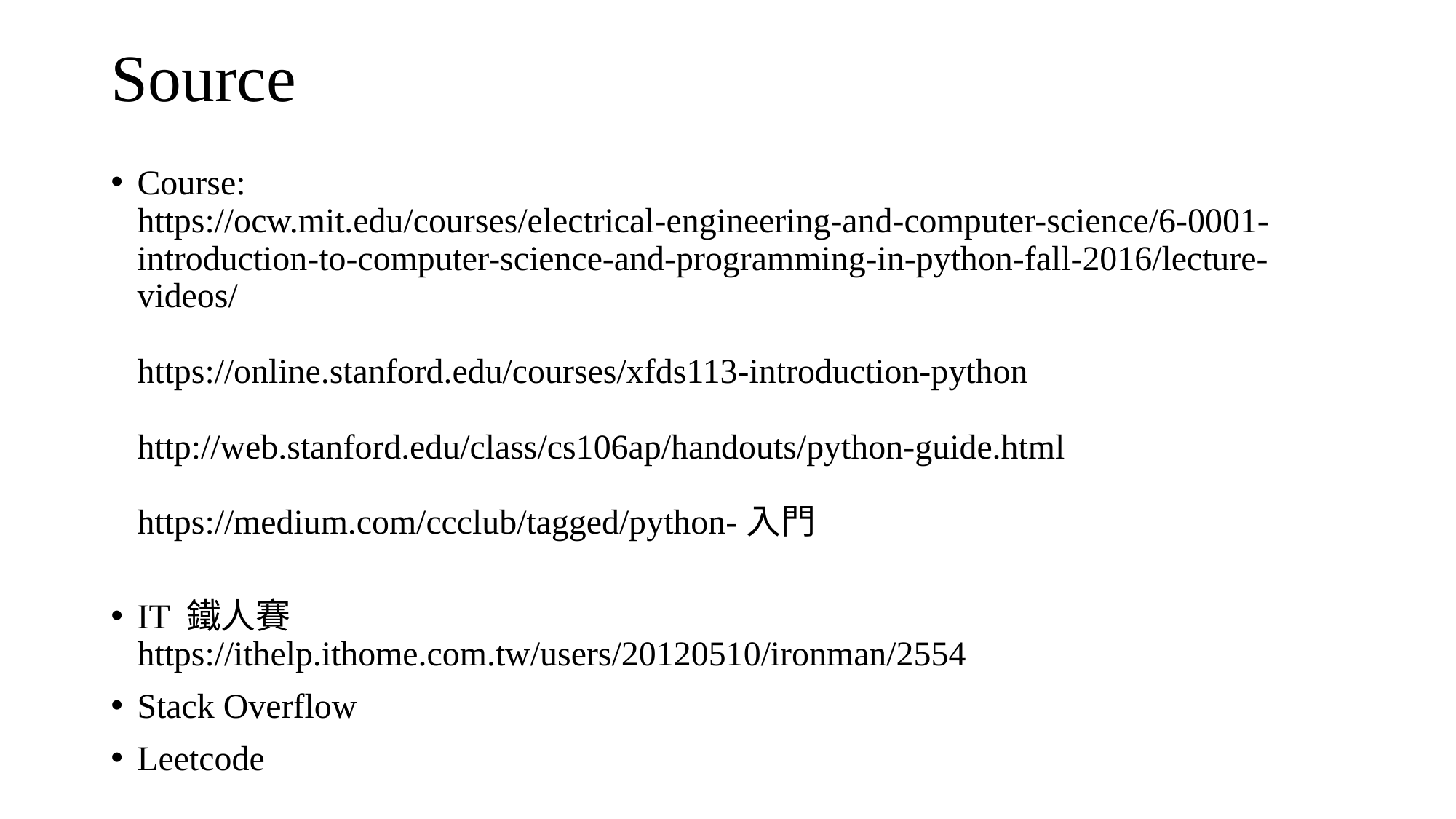

# Source
Course:
https://ocw.mit.edu/courses/electrical-engineering-and-computer-science/6-0001-introduction-to-computer-science-and-programming-in-python-fall-2016/lecture-videos/
https://online.stanford.edu/courses/xfds113-introduction-python
http://web.stanford.edu/class/cs106ap/handouts/python-guide.html
https://medium.com/ccclub/tagged/python-入門
IT 鐵人賽
https://ithelp.ithome.com.tw/users/20120510/ironman/2554
Stack Overflow
Leetcode